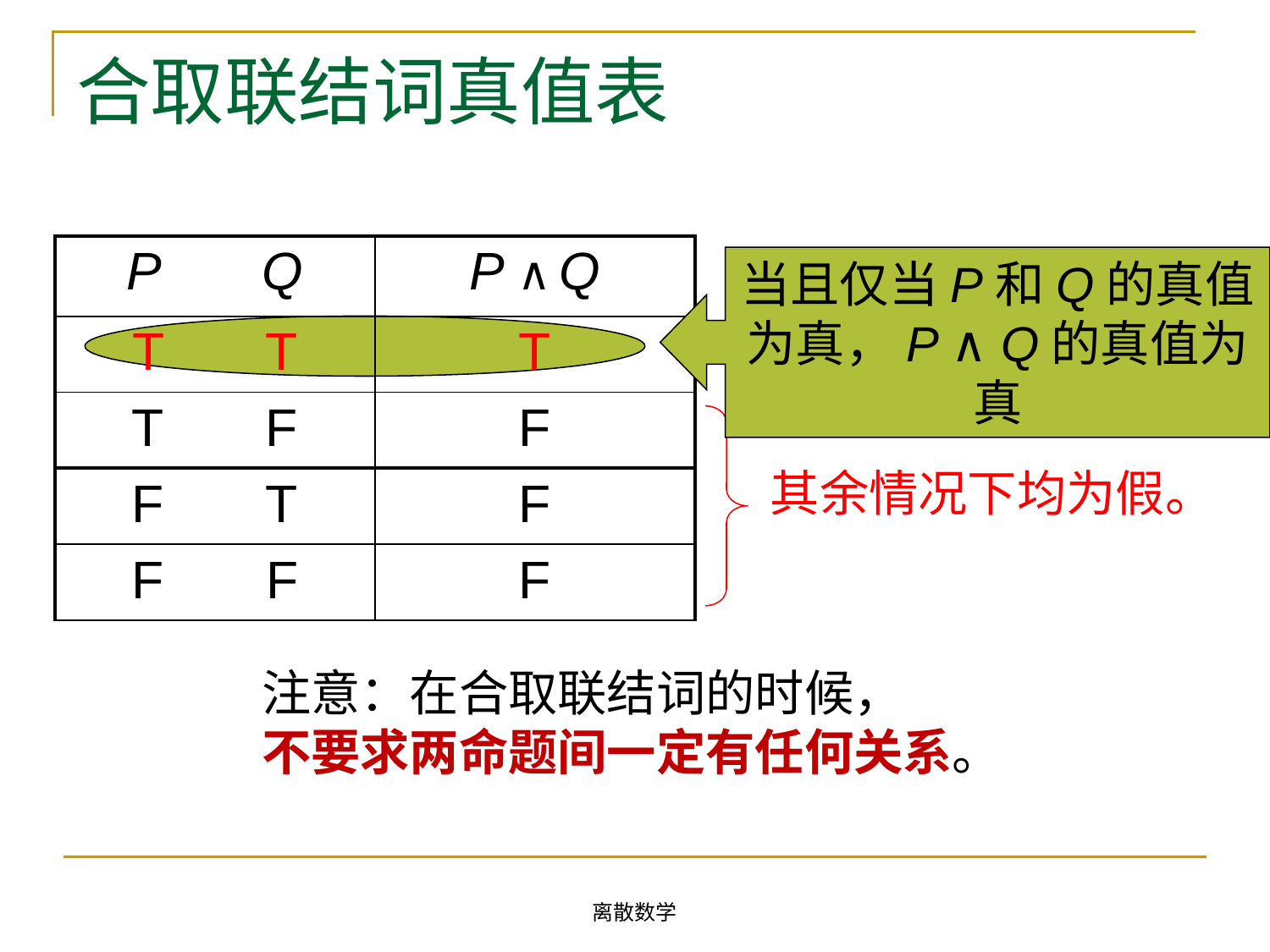

# 合取联结词真值表
| P Q | P ∧ Q |
| --- | --- |
| T T | T |
| T F | F |
| F T | F |
| F F | F |
当且仅当P和Q的真值为真，P ∧ Q的真值为真

其余情况下均为假。
注意：在合取联结词的时候，
不要求两命题间一定有任何关系。

19
离散数学